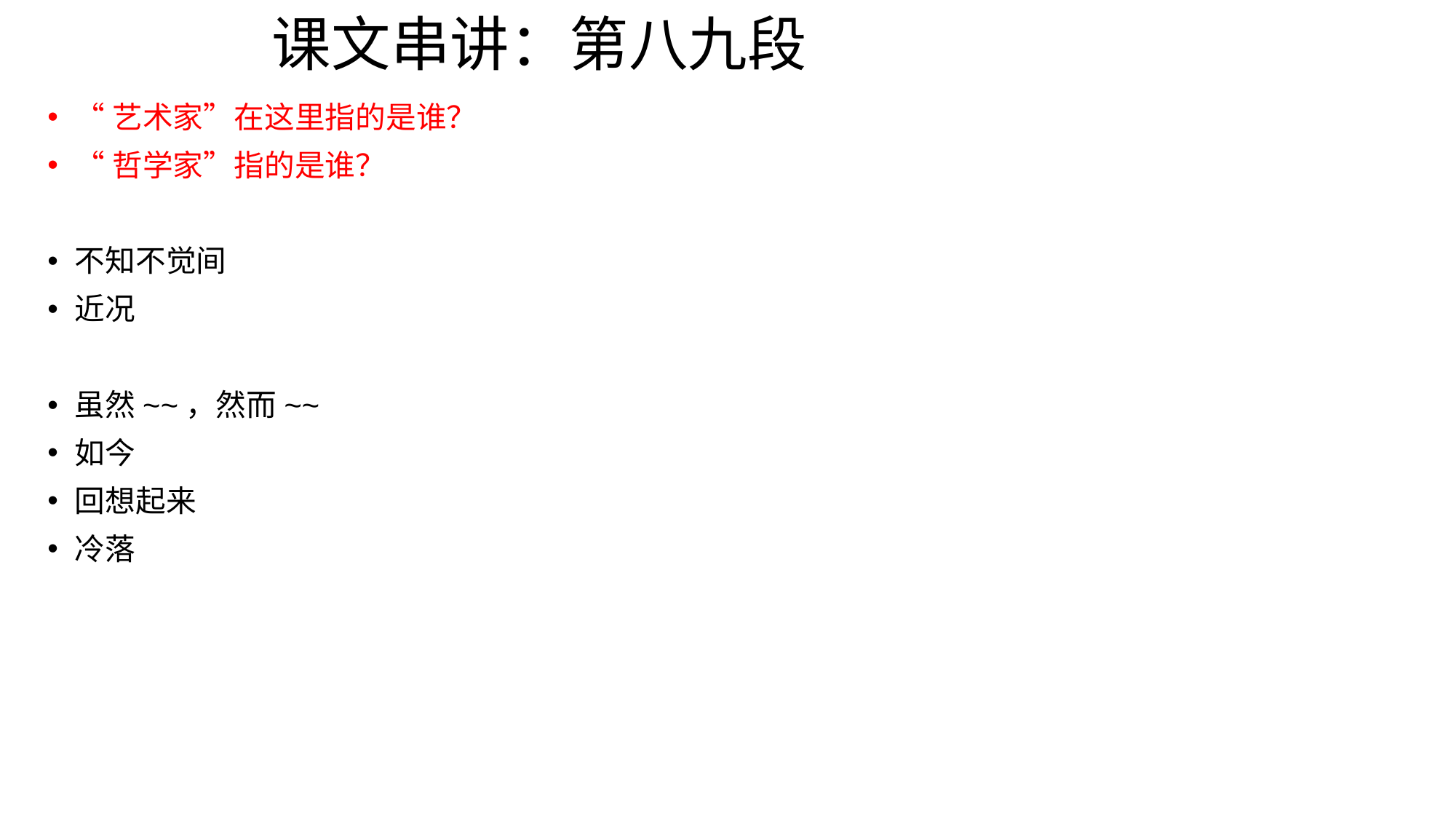

# 课文串讲：第八九段
“艺术家”在这里指的是谁？
“哲学家”指的是谁？

不知不觉间
近况

虽然~~，然而~~
如今
回想起来
冷落